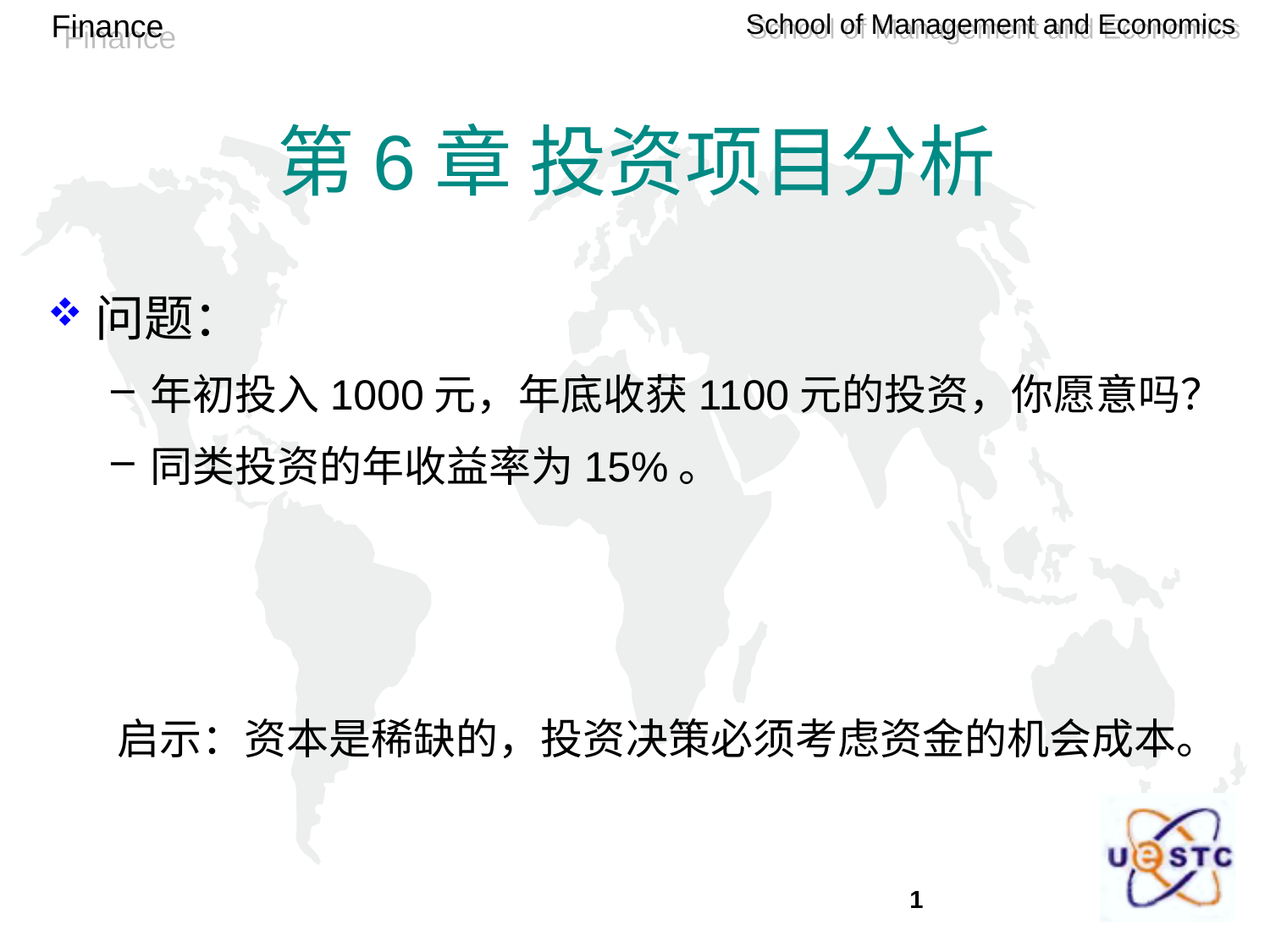

# 第6章 投资项目分析
问题：
年初投入1000元，年底收获1100元的投资，你愿意吗？
同类投资的年收益率为15%。
启示：资本是稀缺的，投资决策必须考虑资金的机会成本。